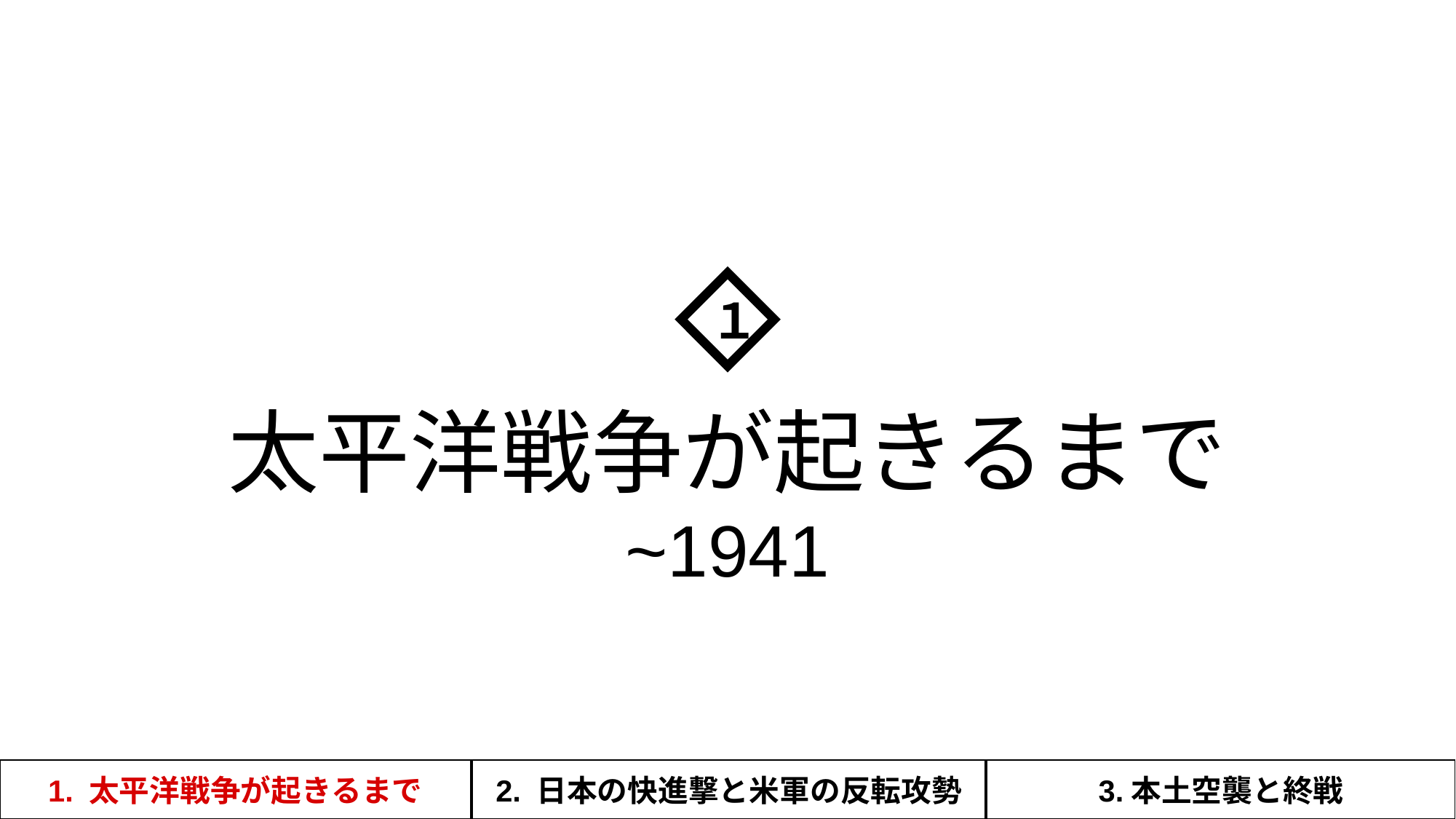

１
太平洋戦争が起きるまで
~1941
1. 太平洋戦争が起きるまで
2. 日本の快進撃と米軍の反転攻勢
3.本土空襲と終戦